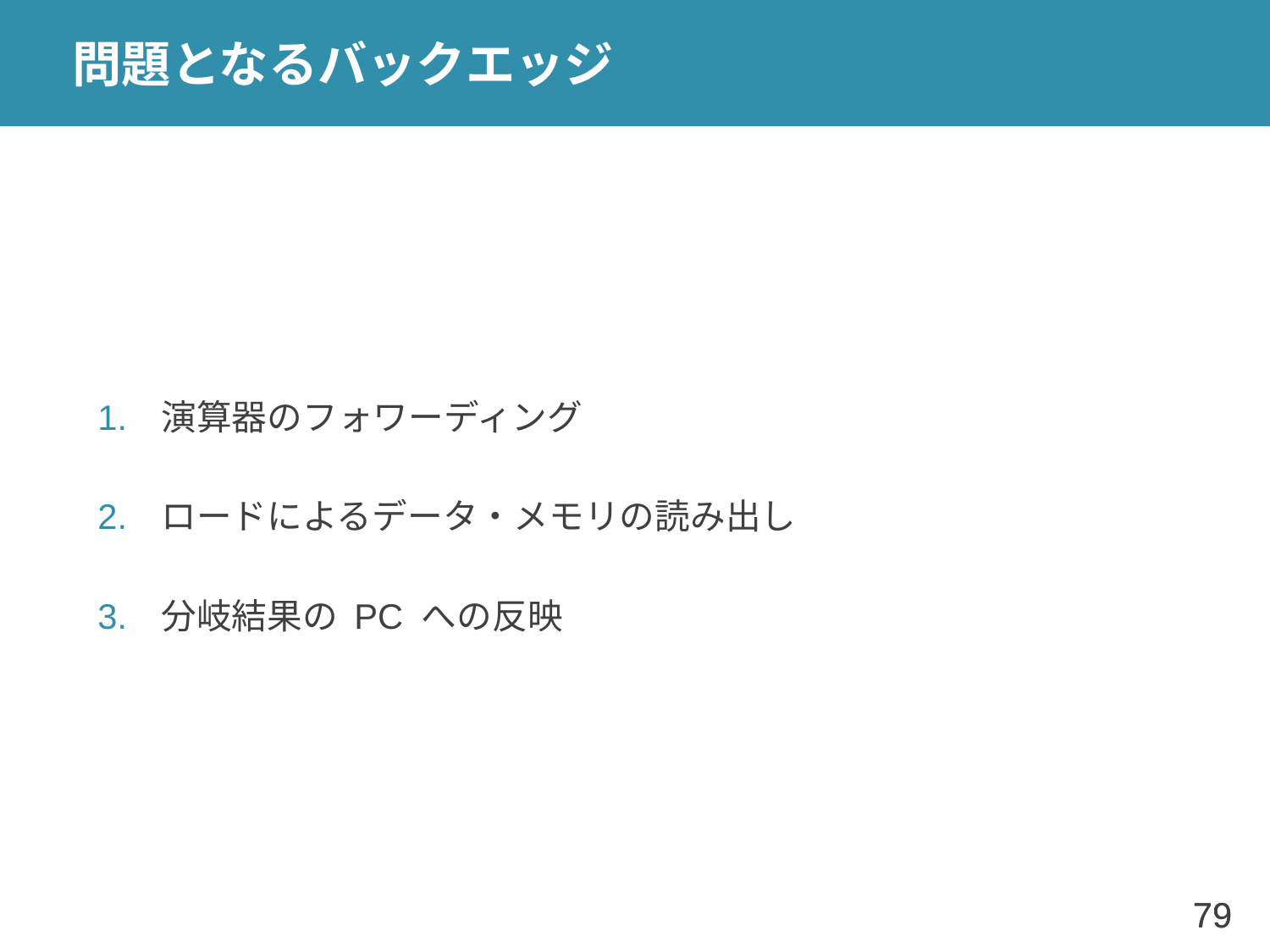

# 問題となるバックエッジ
演算器のフォワーディング
ロードによるデータ・メモリの読み出し
分岐結果の PC への反映